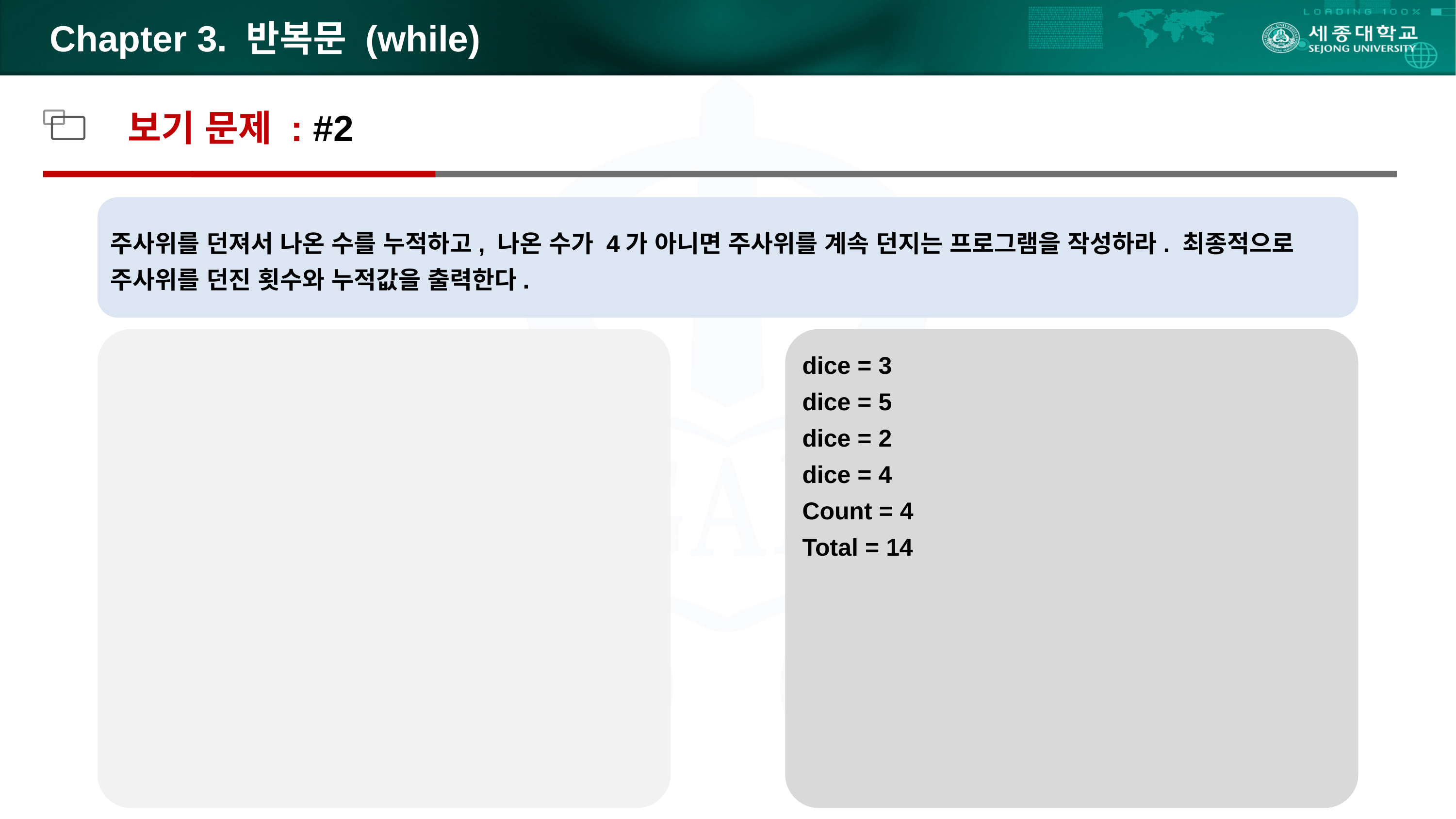

# Chapter 3. 반복문 (while)
보기 문제 : #2
주사위를 던져서 나온 수를 누적하고, 나온 수가 4가 아니면 주사위를 계속 던지는 프로그램을 작성하라. 최종적으로 주사위를 던진 횟수와 누적값을 출력한다.

dice = 3
dice = 5
dice = 2
dice = 4
Count = 4
Total = 14